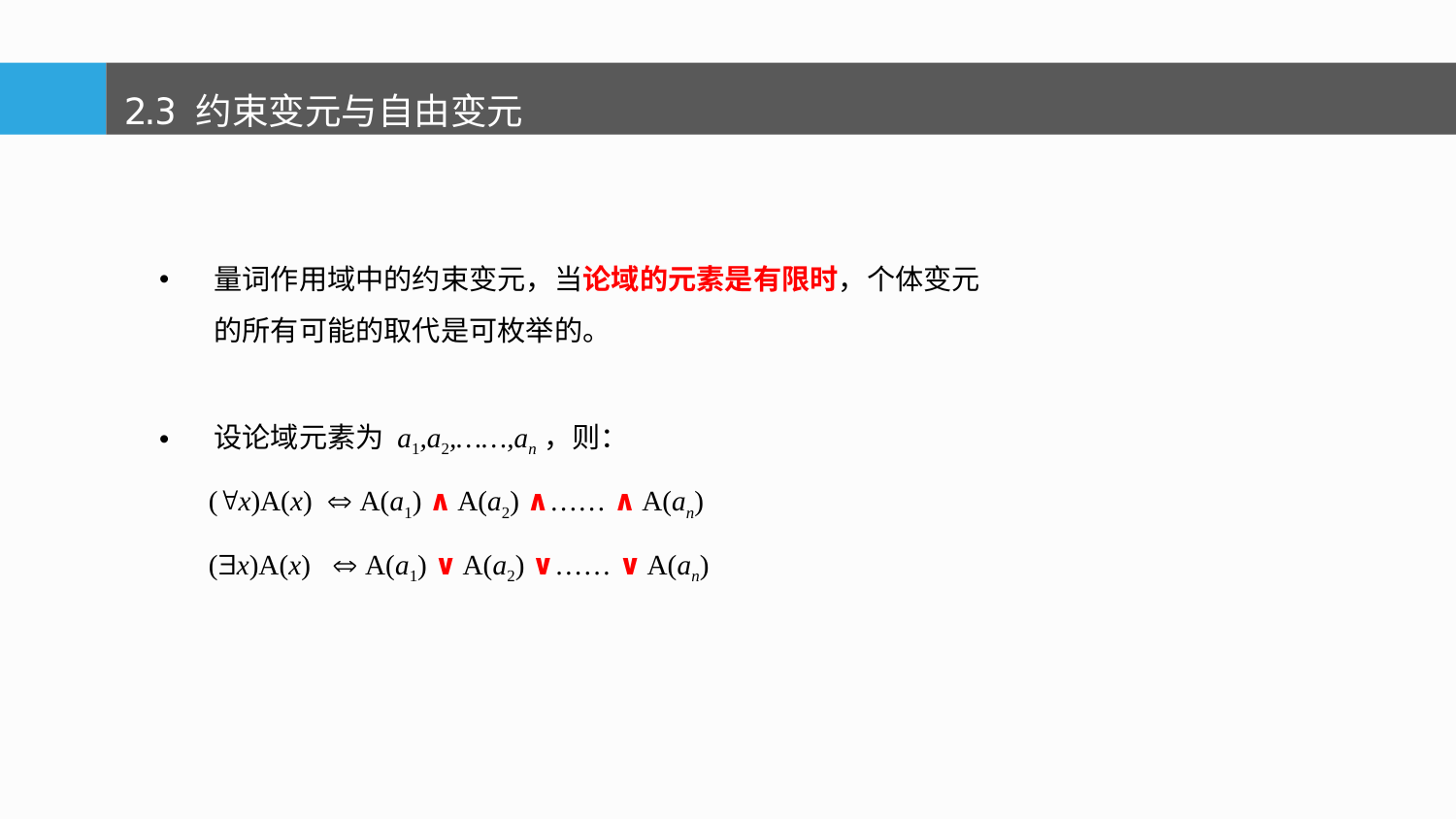

2.3 约束变元与自由变元

量词作用域中的约束变元，当论域的元素是有限时，个体变元的所有可能的取代是可枚举的。
设论域元素为 a1,a2,……,an，则：
       (∀x)A(x)  ⇔ A(a1) ∧ A(a2) ∧…… ∧ A(an)
       (∃x)A(x)   ⇔ A(a1) ∨ A(a2) ∨…… ∨ A(an)